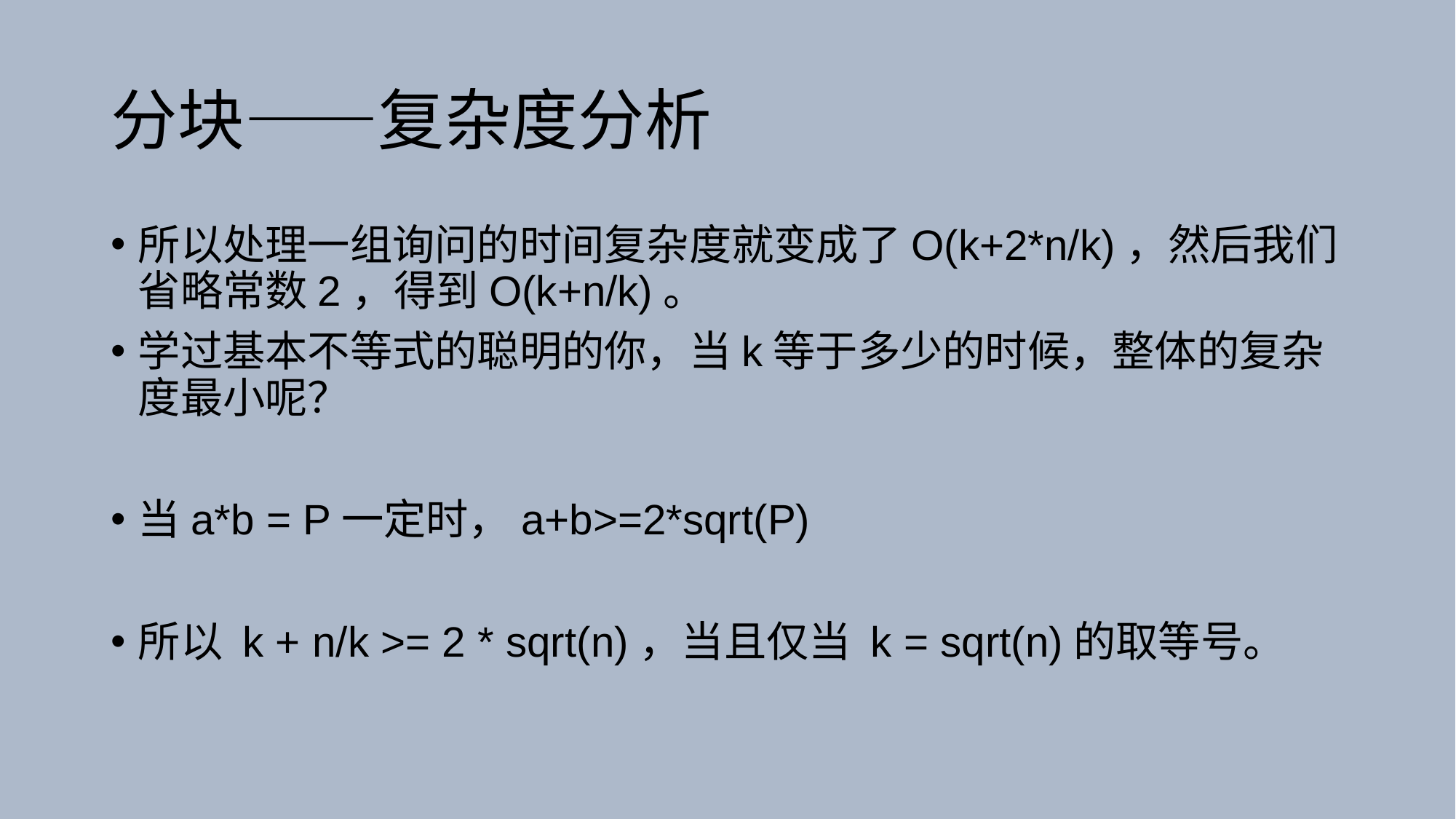

# 分块——复杂度分析
所以处理一组询问的时间复杂度就变成了O(k+2*n/k)，然后我们省略常数2，得到O(k+n/k)。
学过基本不等式的聪明的你，当k等于多少的时候，整体的复杂度最小呢？

当a*b = P一定时，a+b>=2*sqrt(P)

所以 k + n/k >= 2 * sqrt(n)，当且仅当 k = sqrt(n)的取等号。